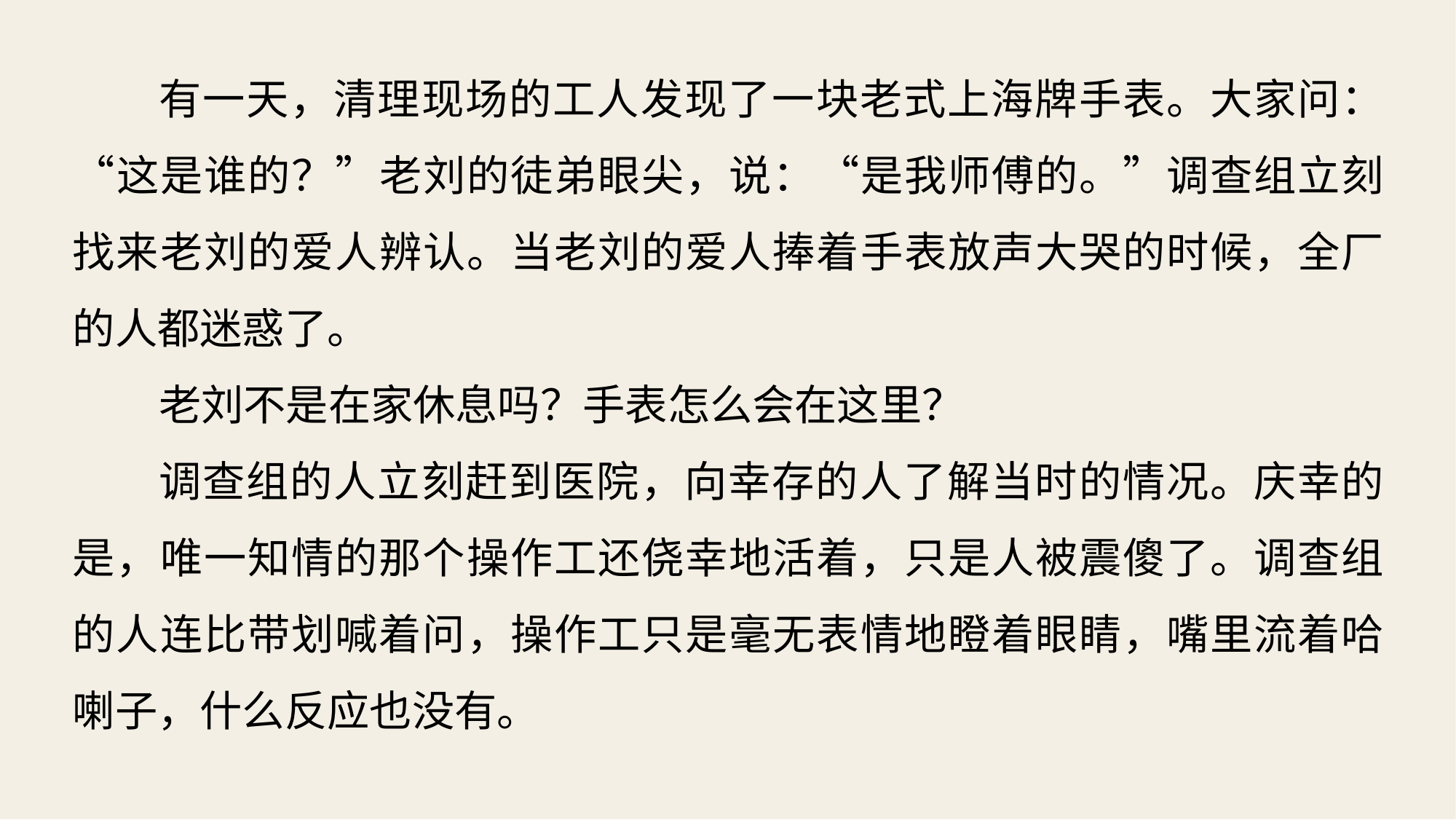

有一天，清理现场的工人发现了一块老式上海牌手表。大家问：“这是谁的？”老刘的徒弟眼尖，说：“是我师傅的。”调查组立刻找来老刘的爱人辨认。当老刘的爱人捧着手表放声大哭的时候，全厂的人都迷惑了。
老刘不是在家休息吗？手表怎么会在这里？
调查组的人立刻赶到医院，向幸存的人了解当时的情况。庆幸的是，唯一知情的那个操作工还侥幸地活着，只是人被震傻了。调查组的人连比带划喊着问，操作工只是毫无表情地瞪着眼睛，嘴里流着哈喇子，什么反应也没有。